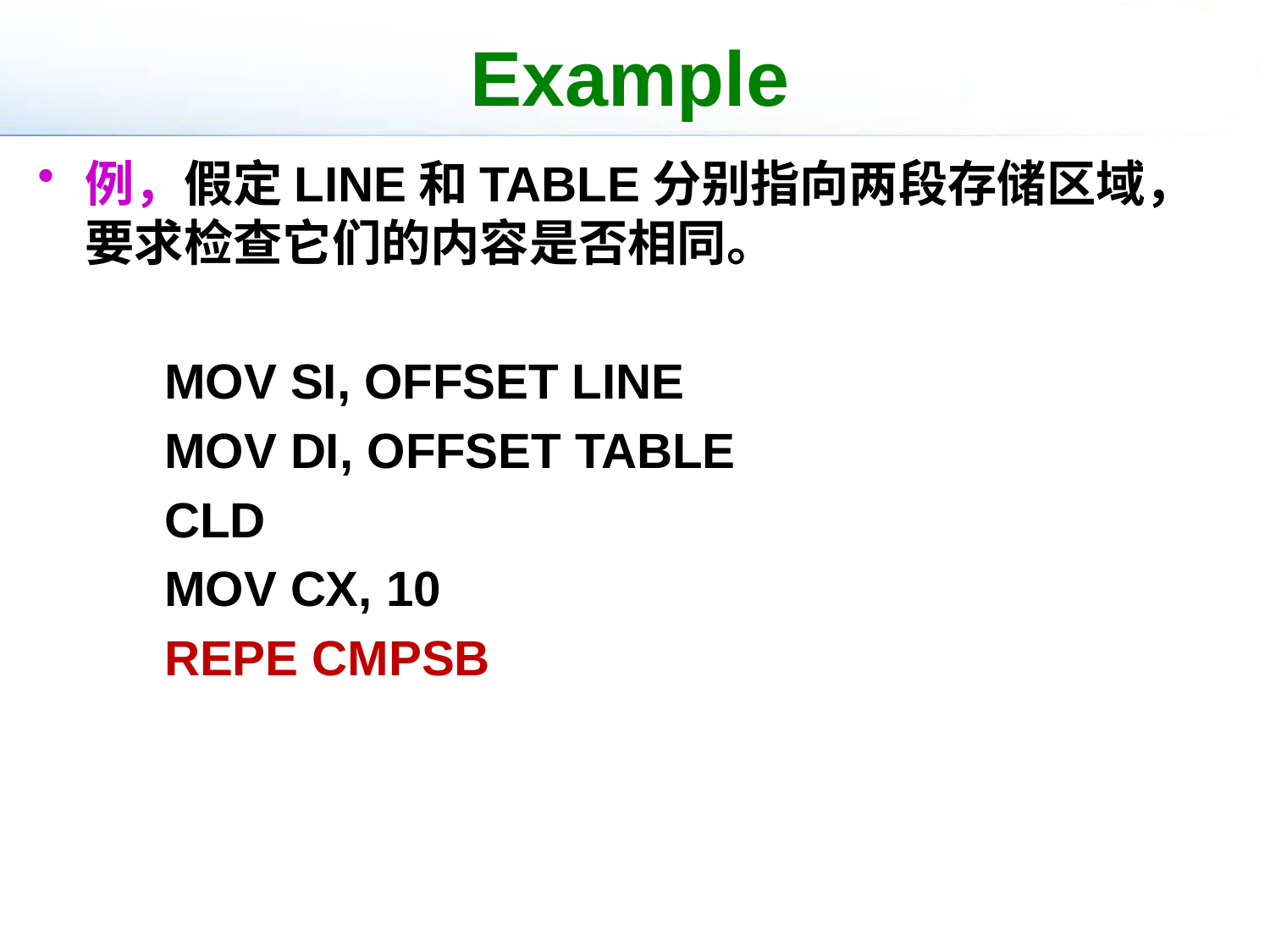

# Example
例，假定LINE和TABLE分别指向两段存储区域，要求检查它们的内容是否相同。

MOV SI, OFFSET LINE
MOV DI, OFFSET TABLE
CLD
MOV CX, 10
REPE CMPSB